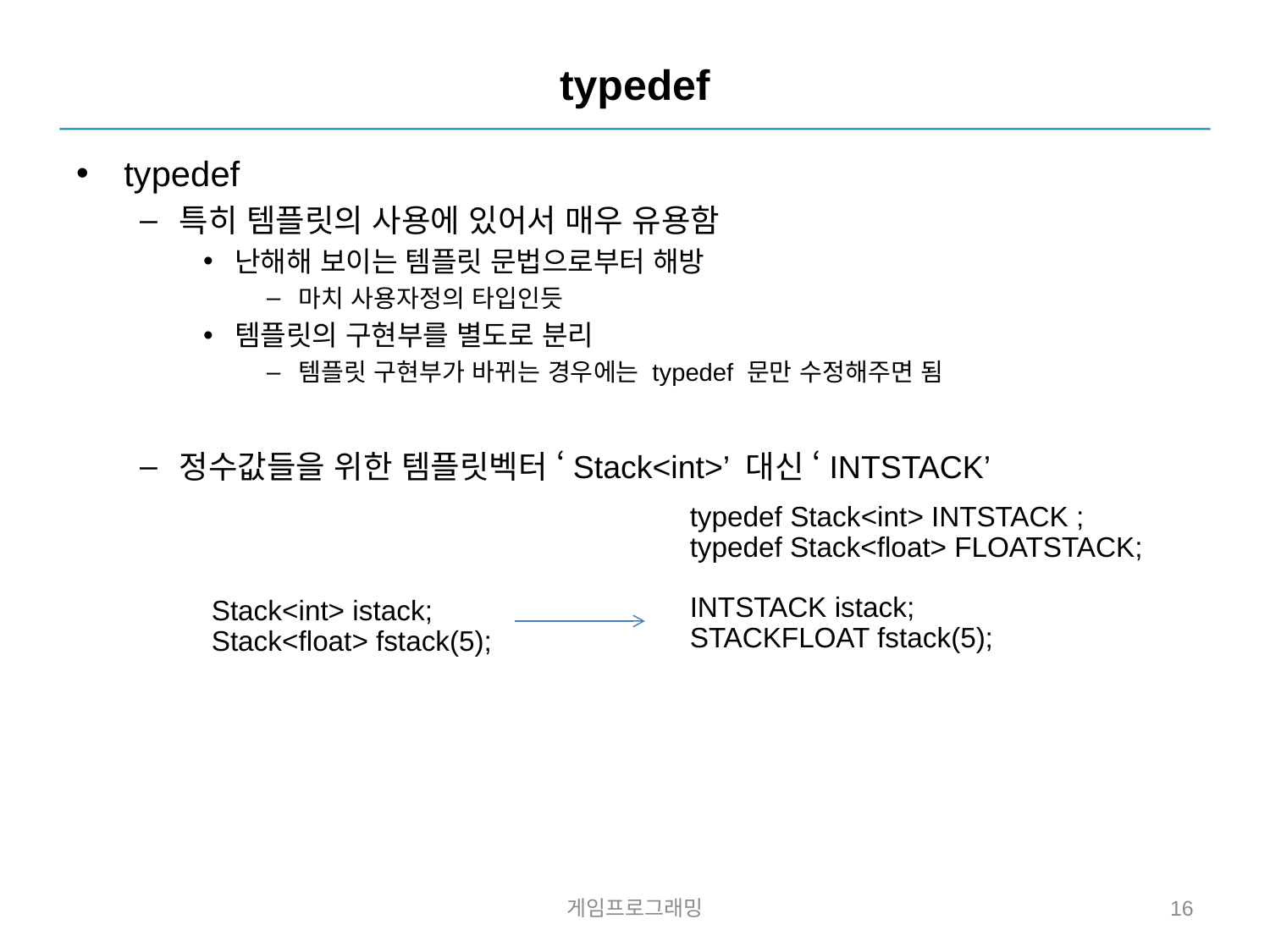

# typedef
typedef
특히 템플릿의 사용에 있어서 매우 유용함
난해해 보이는 템플릿 문법으로부터 해방
마치 사용자정의 타입인듯
템플릿의 구현부를 별도로 분리
템플릿 구현부가 바뀌는 경우에는 typedef 문만 수정해주면 됨

정수값들을 위한 템플릿벡터 ‘Stack<int>’ 대신 ‘INTSTACK’

Stack<int> istack;
Stack<float> fstack(5);
typedef Stack<int> INTSTACK ;
typedef Stack<float> FLOATSTACK;

INTSTACK istack;
STACKFLOAT fstack(5);
게임프로그래밍
16